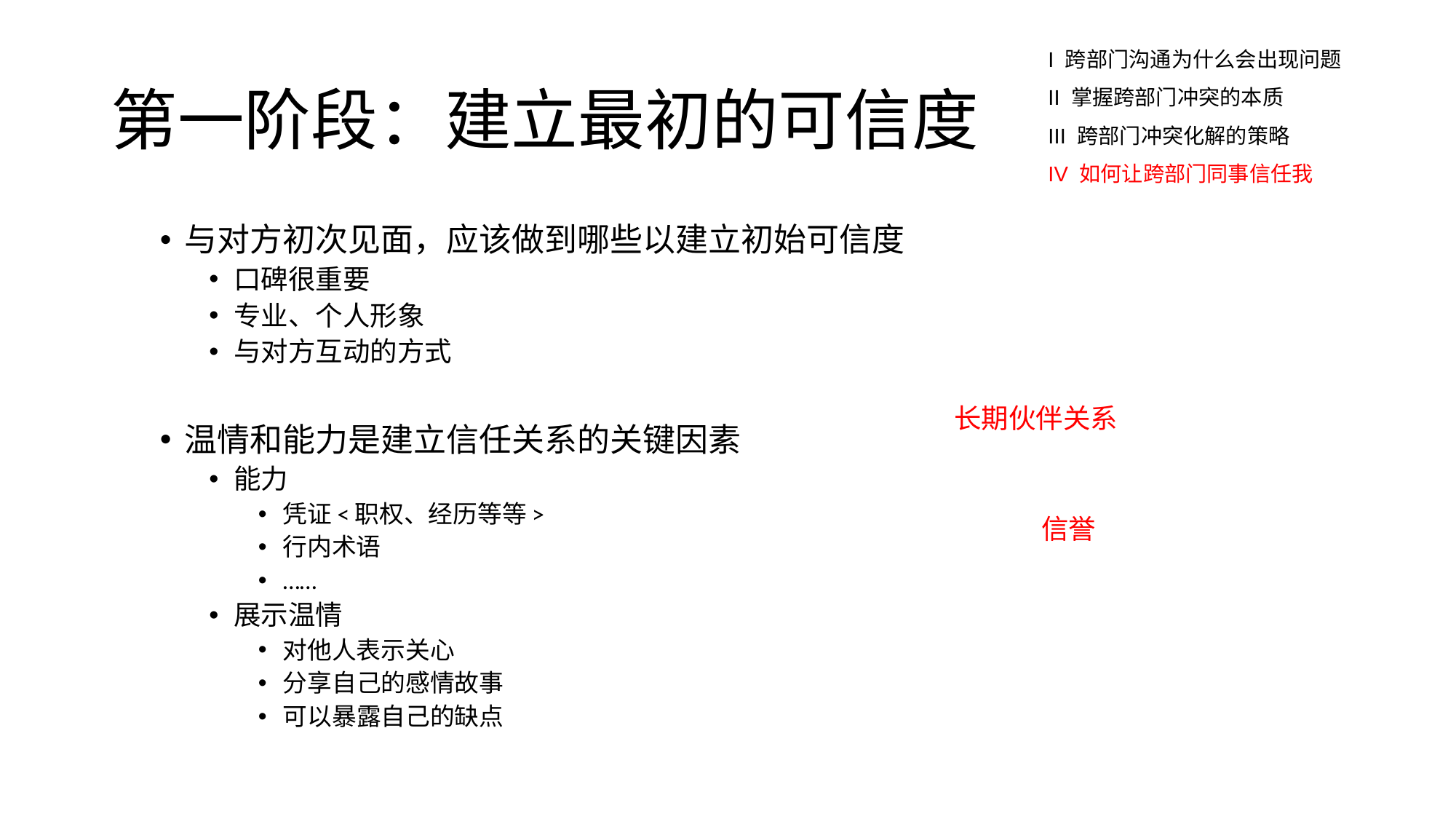

# 第一阶段：建立最初的可信度
I 跨部门沟通为什么会出现问题
II 掌握跨部门冲突的本质
III 跨部门冲突化解的策略
IV 如何让跨部门同事信任我
与对方初次见面，应该做到哪些以建立初始可信度
口碑很重要
专业、个人形象
与对方互动的方式

温情和能力是建立信任关系的关键因素
能力
凭证<职权、经历等等>
行内术语
……
展示温情
对他人表示关心
分享自己的感情故事
可以暴露自己的缺点
长期伙伴关系
信誉